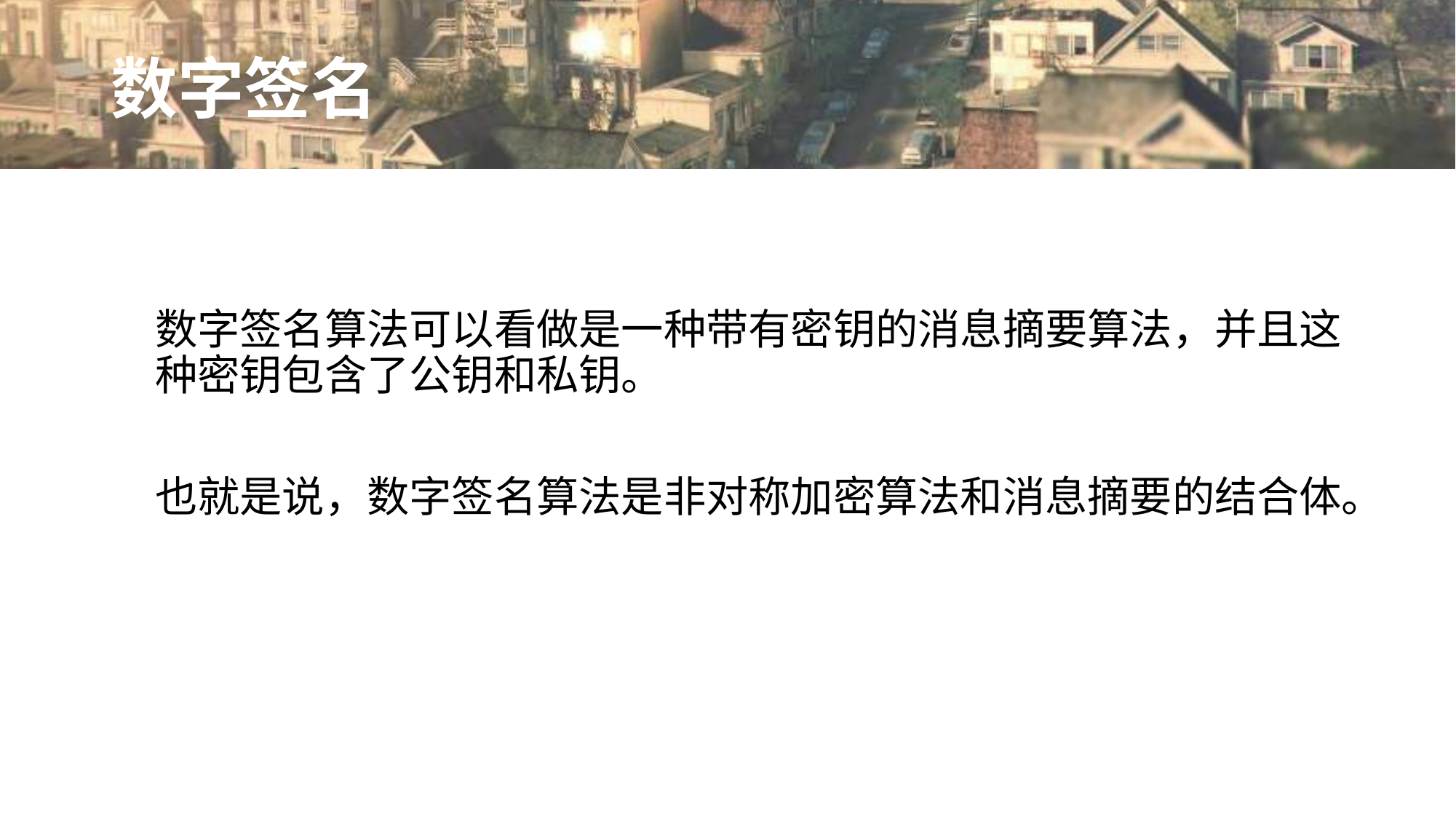

# 数字签名
数字签名算法可以看做是一种带有密钥的消息摘要算法，并且这种密钥包含了公钥和私钥。

也就是说，数字签名算法是非对称加密算法和消息摘要的结合体。